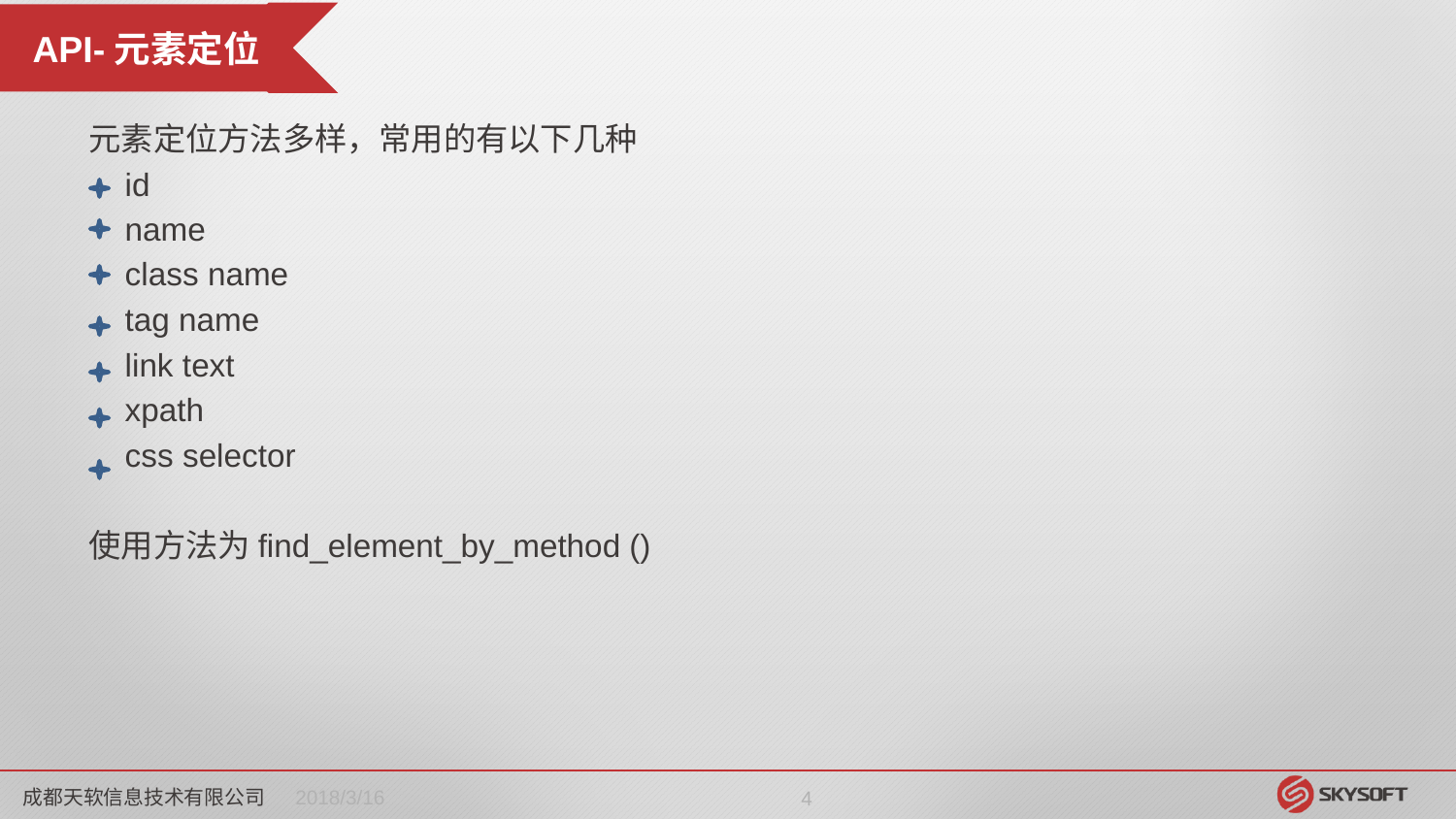

API-元素定位

元素定位方法多样，常用的有以下几种
    id
    name
    class name
    tag name
    link text
    xpath
    css selector

使用方法为find_element_by_method ()

成都天软信息技术有限公司
2018/3/16
4